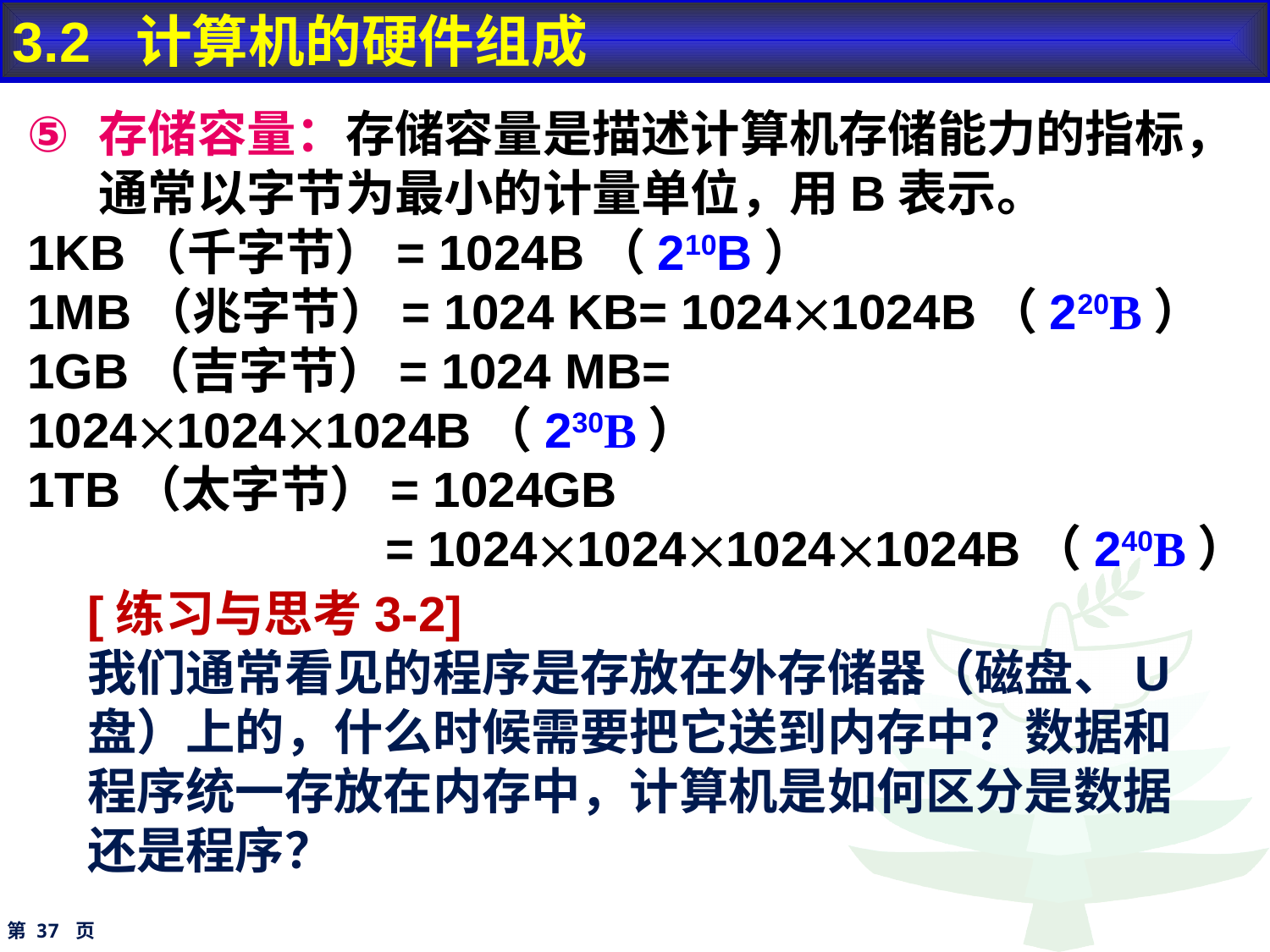

3.2  计算机的硬件组成

存储容量：存储容量是描述计算机存储能力的指标，通常以字节为最小的计量单位，用B表示。
1KB（千字节）= 1024B（210B）
1MB（兆字节）= 1024 KB= 1024×1024B（220B）
1GB（吉字节）= 1024 MB= 1024×1024×1024B（230B）
1TB（太字节）= 1024GB
                          = 1024×1024×1024×1024B（240B）
[练习与思考3-2]
我们通常看见的程序是存放在外存储器（磁盘、U盘）上的，什么时候需要把它送到内存中？数据和程序统一存放在内存中，计算机是如何区分是数据还是程序？